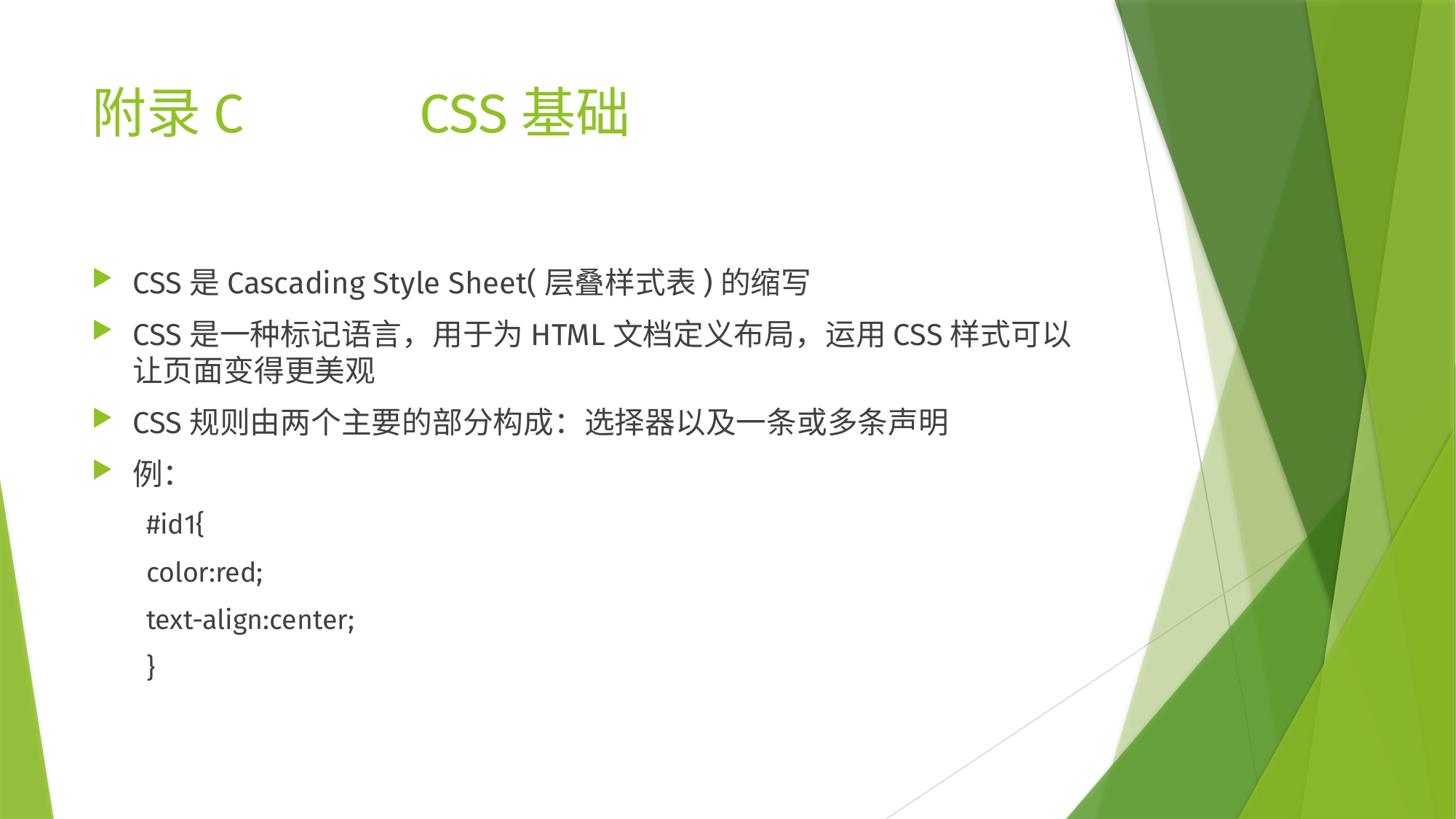

# 附录C		CSS基础
CSS是Cascading Style Sheet(层叠样式表)的缩写
CSS是一种标记语言，用于为HTML文档定义布局，运用CSS样式可以让页面变得更美观
CSS规则由两个主要的部分构成：选择器以及一条或多条声明
例：
#id1{
color:red;
text-align:center;
}